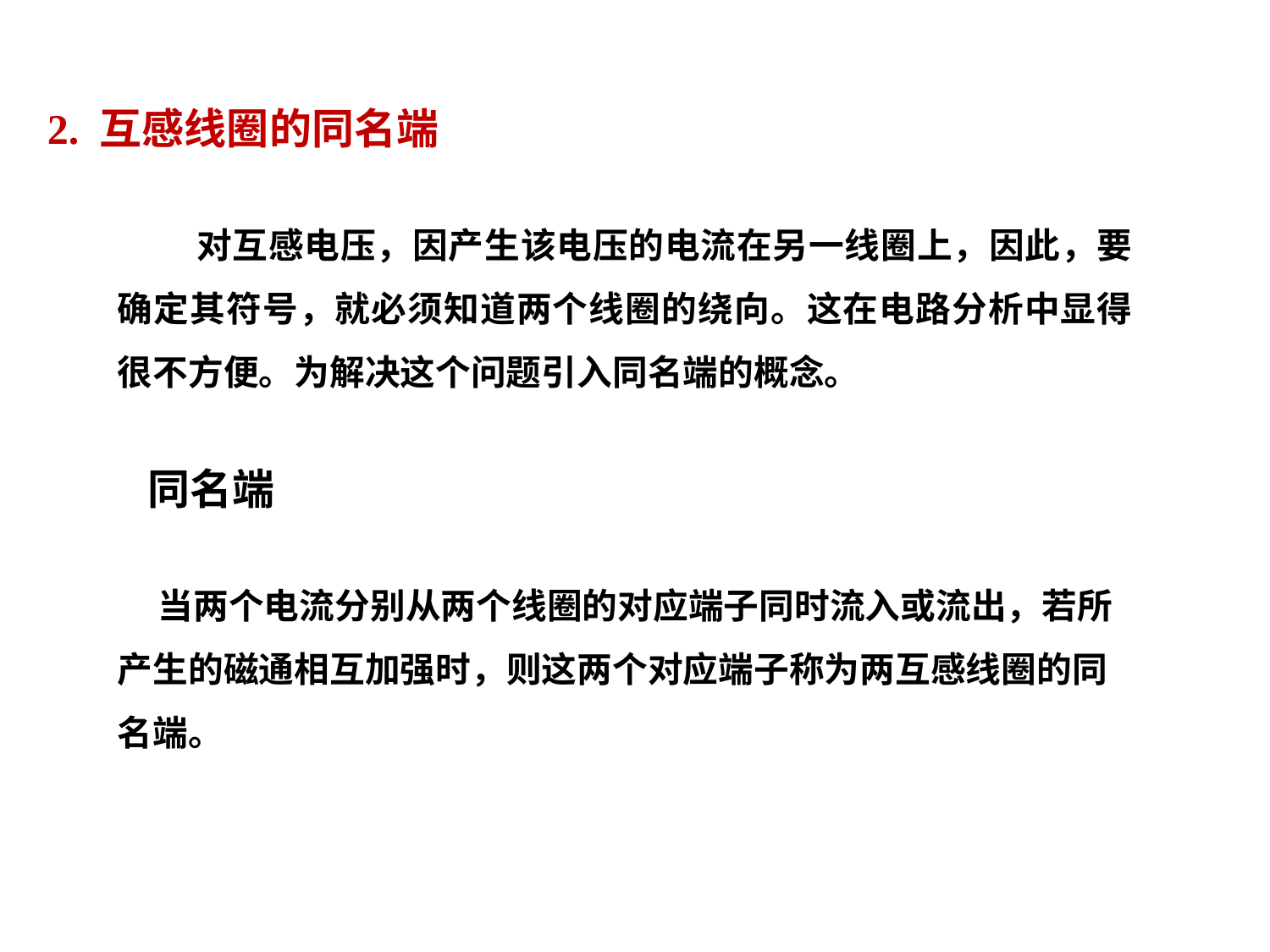

2. 互感线圈的同名端
        对互感电压，因产生该电压的电流在另一线圈上，因此，要确定其符号，就必须知道两个线圈的绕向。这在电路分析中显得很不方便。为解决这个问题引入同名端的概念。
同名端
    当两个电流分别从两个线圈的对应端子同时流入或流出，若所产生的磁通相互加强时，则这两个对应端子称为两互感线圈的同名端。